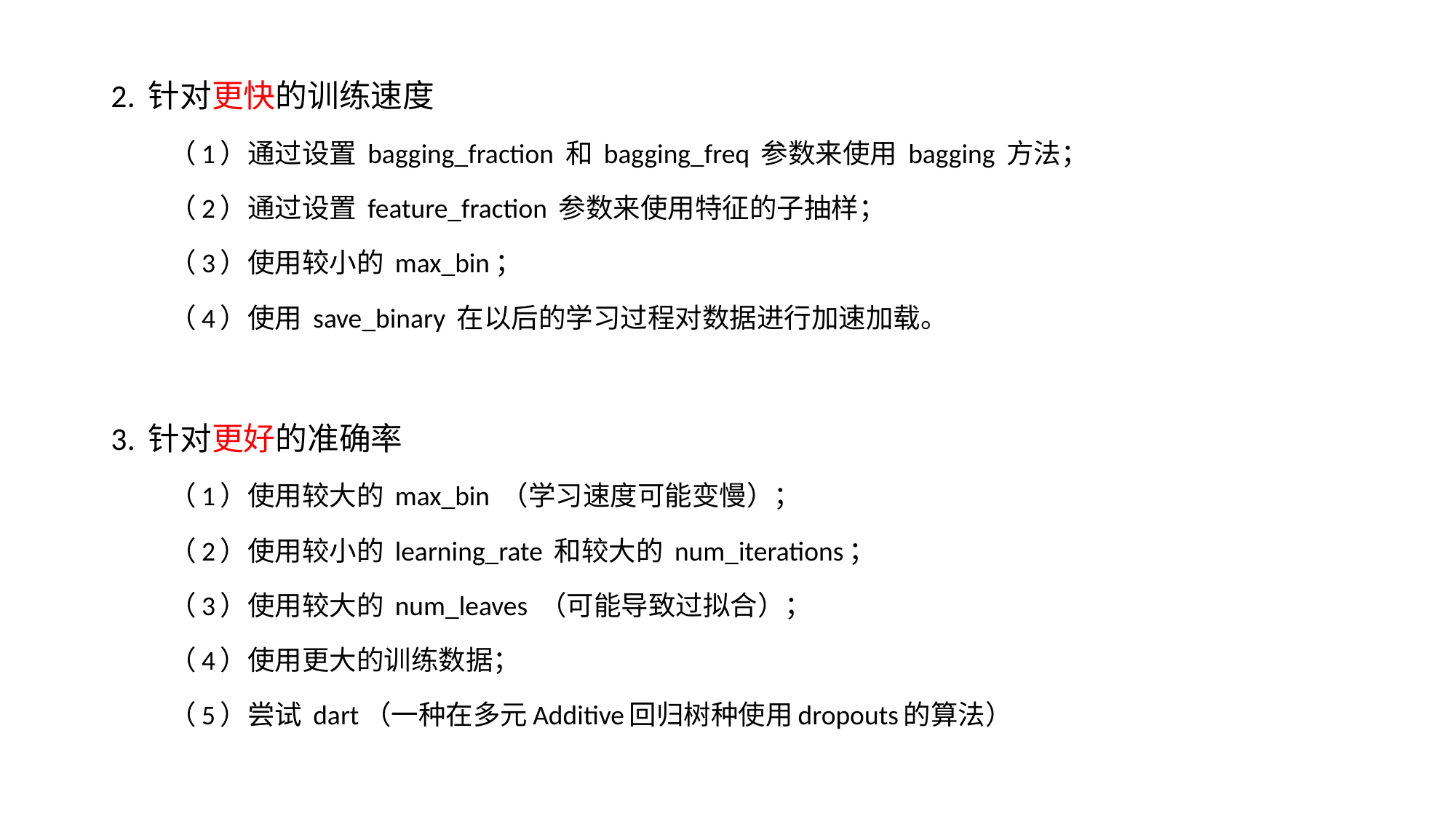

2. 针对更快的训练速度
（1）通过设置 bagging_fraction 和 bagging_freq 参数来使用 bagging 方法；
（2）通过设置 feature_fraction 参数来使用特征的子抽样；
（3）使用较小的 max_bin；
（4）使用 save_binary 在以后的学习过程对数据进行加速加载。

3. 针对更好的准确率
（1）使用较大的 max_bin （学习速度可能变慢）；
（2）使用较小的 learning_rate 和较大的 num_iterations；
（3）使用较大的 num_leaves （可能导致过拟合）；
（4）使用更大的训练数据；
（5）尝试 dart（一种在多元Additive回归树种使用dropouts的算法）